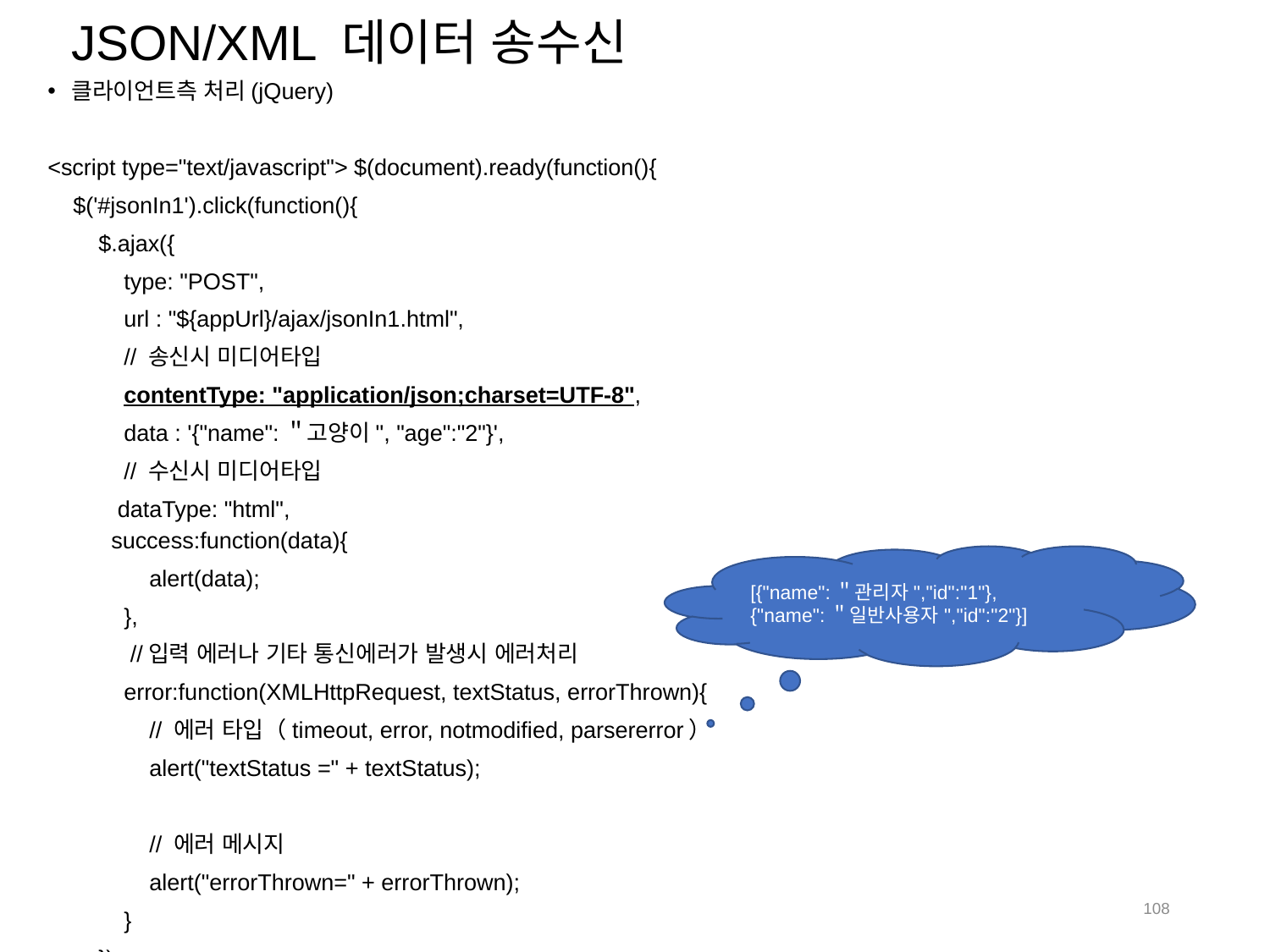

# JSON/XML 데이터 송수신
클라이언트측 처리(jQuery)

<script type="text/javascript"> $(document).ready(function(){
    $('#jsonIn1').click(function(){
        $.ajax({
            type: "POST",
            url : "${appUrl}/ajax/jsonIn1.html",
            // 송신시 미디어타입
            contentType: "application/json;charset=UTF-8",
            data : '{"name":＂고양이", "age":"2"}',
            // 수신시 미디어타입
           dataType: "html",
success:function(data){
                alert(data);
            },
             //입력 에러나 기타 통신에러가 발생시 에러처리
            error:function(XMLHttpRequest, textStatus, errorThrown){
                // 에러 타입（timeout, error, notmodified, parsererror）
                alert("textStatus =" + textStatus);

                // 에러 메시지
                alert("errorThrown=" + errorThrown);
            }
        });
    });
});
</script>
<ol>
    <li> <span id="jsonIn1">JSON형식으로 송신, HTML로 수신</span></li>
</ol>

[{"name":＂관리자","id":"1"},{"name":＂일반사용자","id":"2"}]
108